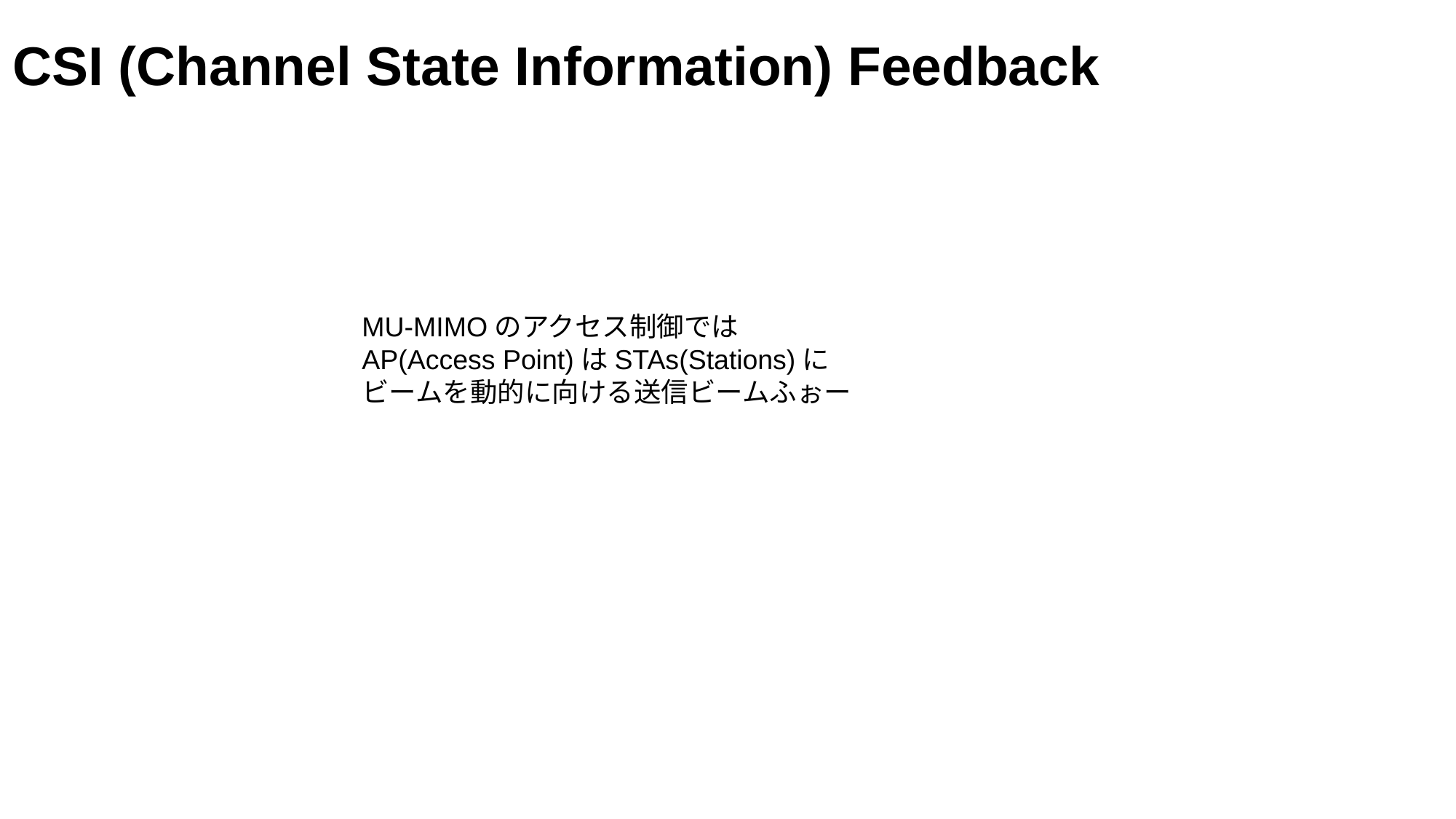

CSI (Channel State Information) Feedback
MU-MIMOのアクセス制御ではAP(Access Point)はSTAs(Stations)にビームを動的に向ける送信ビームふぉー